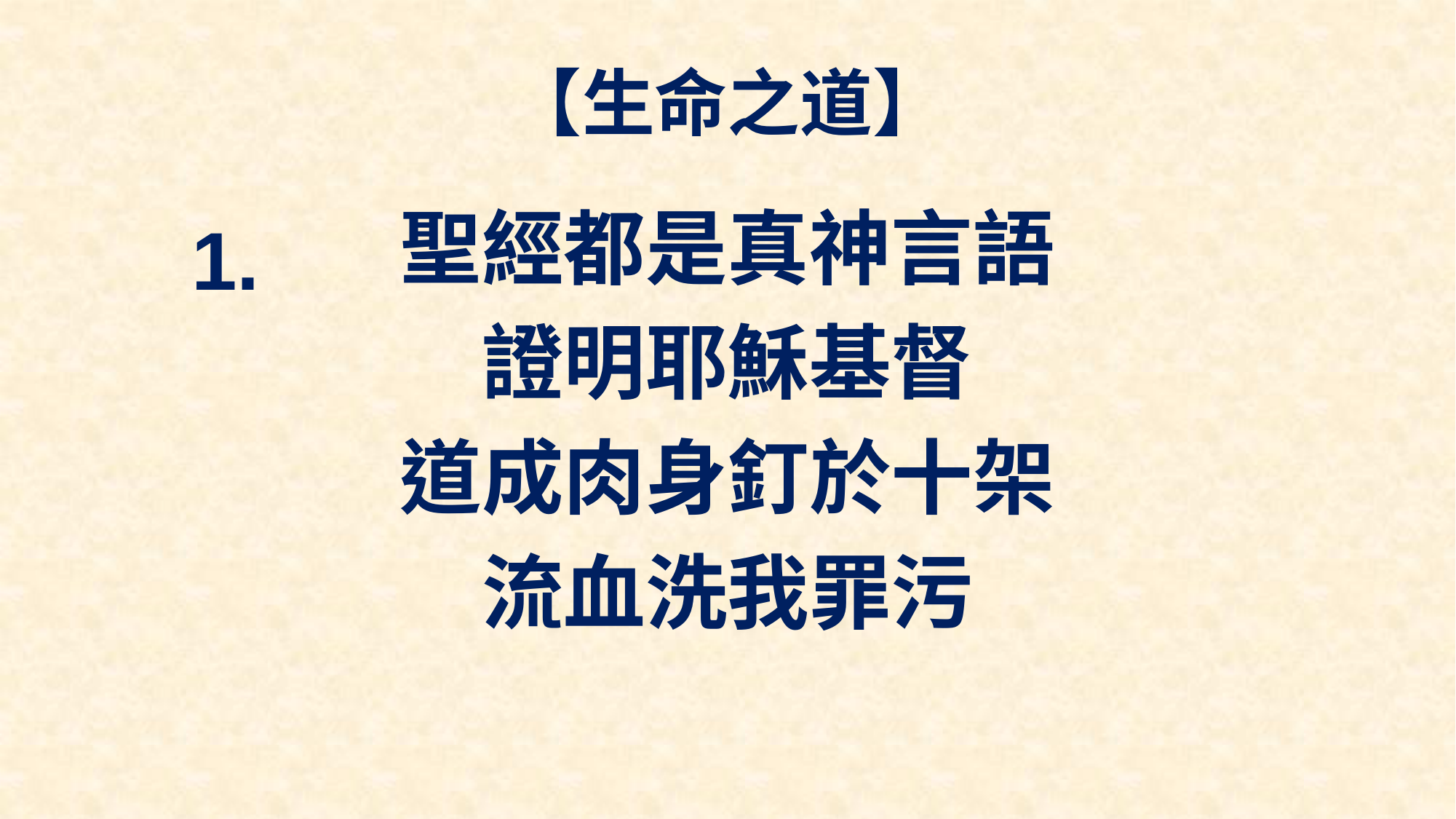

# 【生命之道】
聖經都是真神言語
證明耶穌基督
道成肉身釘於十架
流血洗我罪污
1.